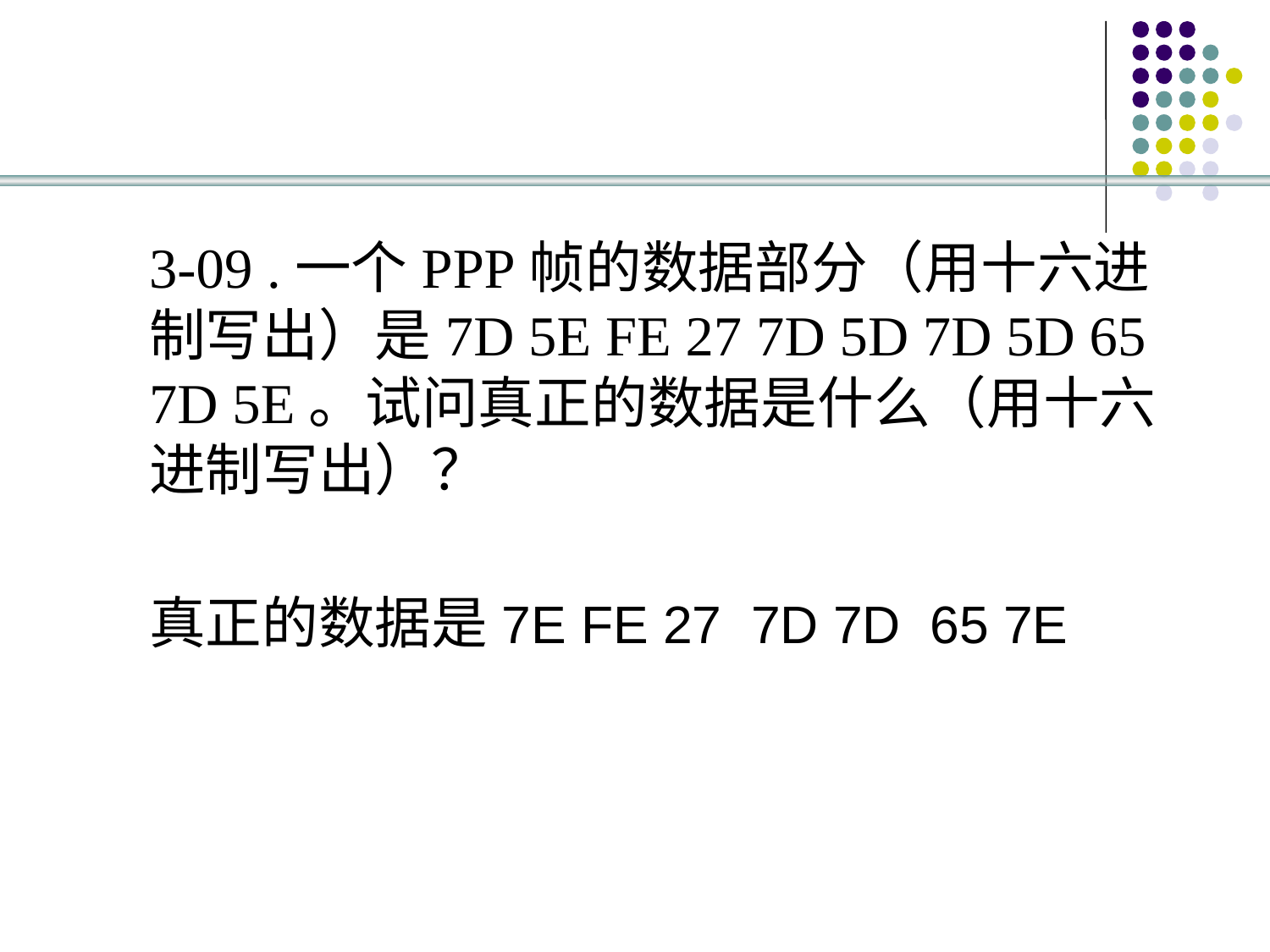

#

3-09 .一个PPP帧的数据部分（用十六进制写出）是7D 5E FE 27 7D 5D 7D 5D 65 7D 5E。试问真正的数据是什么（用十六进制写出）？

真正的数据是7E FE 27  7D 7D  65 7E